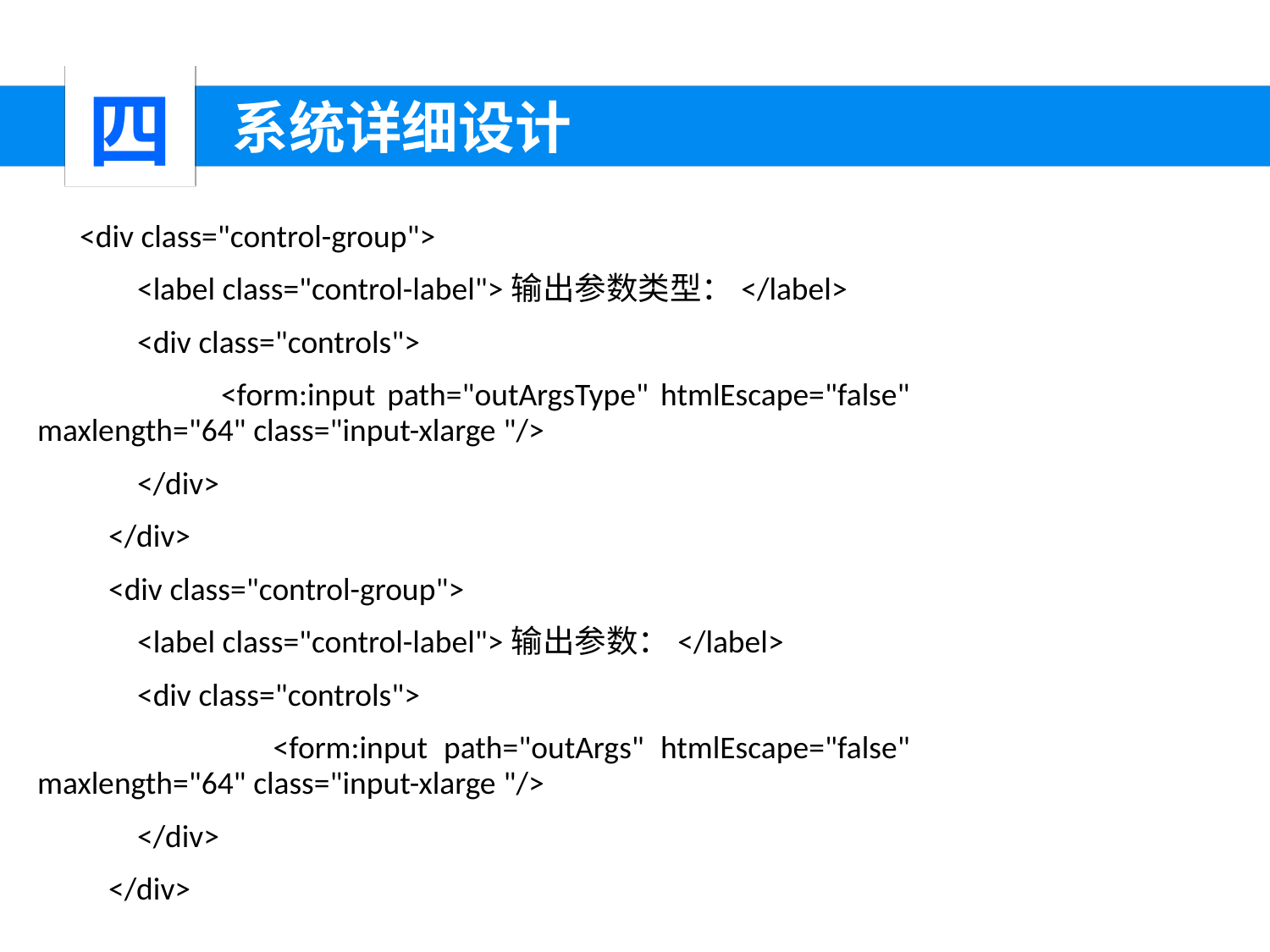

四
                系统详细设计
<div class="control-group">
        <label class="control-label">输出参数类型：</label>
        <div class="controls">
            <form:input path="outArgsType" htmlEscape="false" maxlength="64" class="input-xlarge "/>
        </div>
    </div>
    <div class="control-group">
        <label class="control-label">输出参数：</label>
        <div class="controls">
            <form:input path="outArgs" htmlEscape="false" maxlength="64" class="input-xlarge "/>
        </div>
    </div>